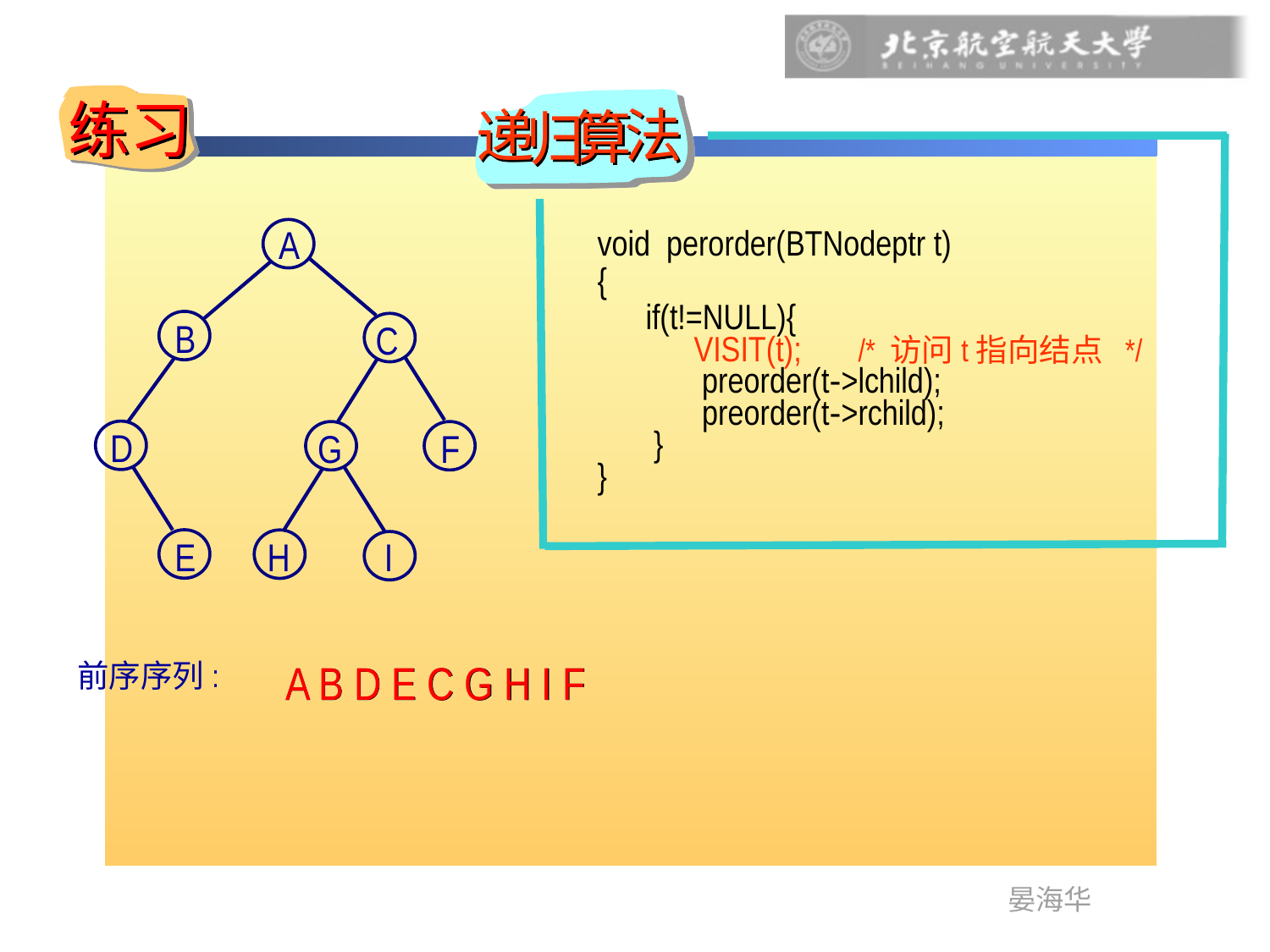

练习

法
递
算
归

void  perorder(BTNodeptr t)
{
      if(t!=NULL){
            VISIT(t);       /* 访问t指向结点  */
             preorder(t->lchild);
             preorder(t->rchild);
       }
}
A

B
C

D
G
F

E
I
H

A B D E C G H I F
前序序列: